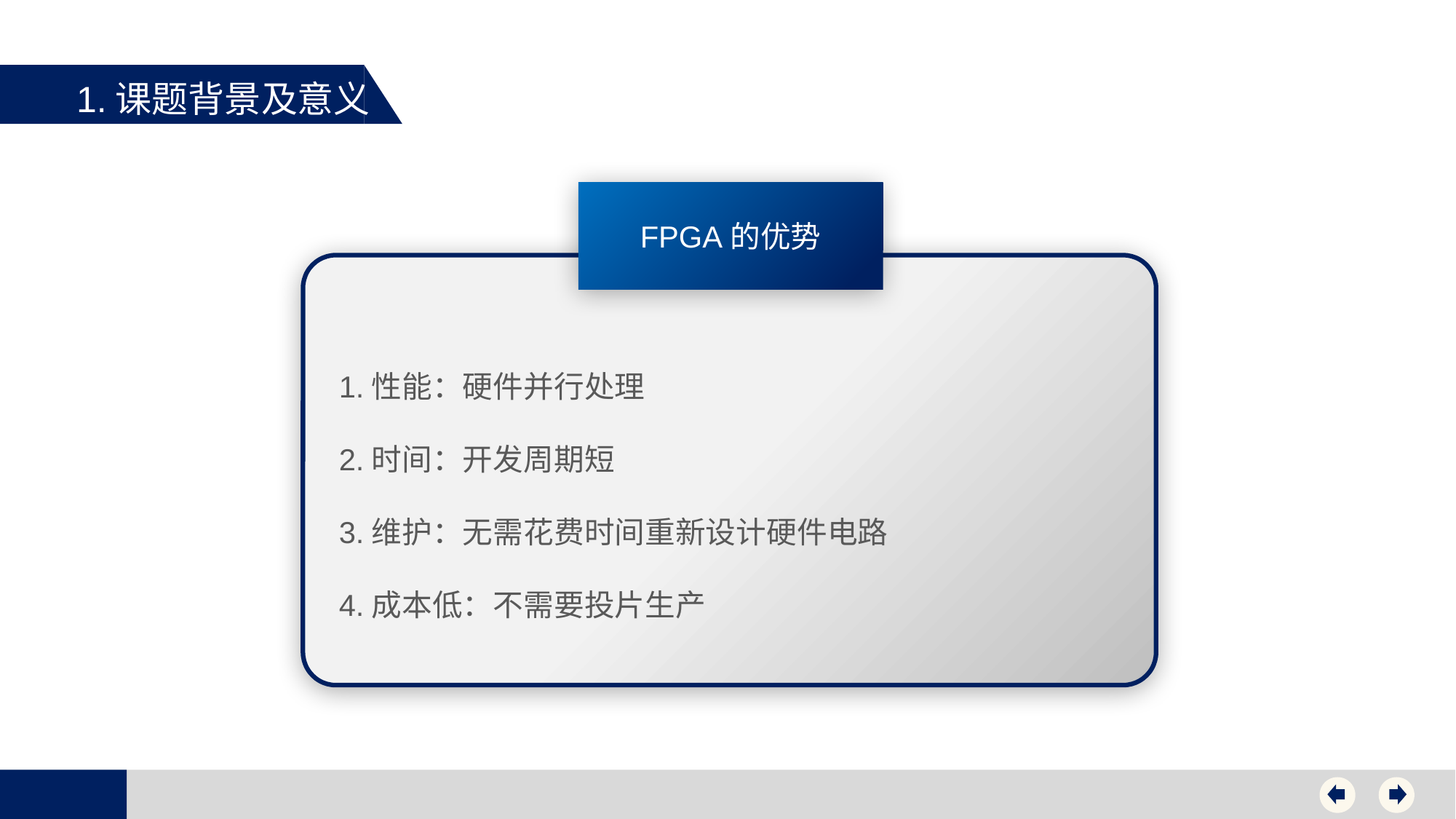

1.课题背景及意义
FPGA的优势

1.性能：硬件并行处理
2.时间：开发周期短
3.维护：无需花费时间重新设计硬件电路
4.成本低：不需要投片生产